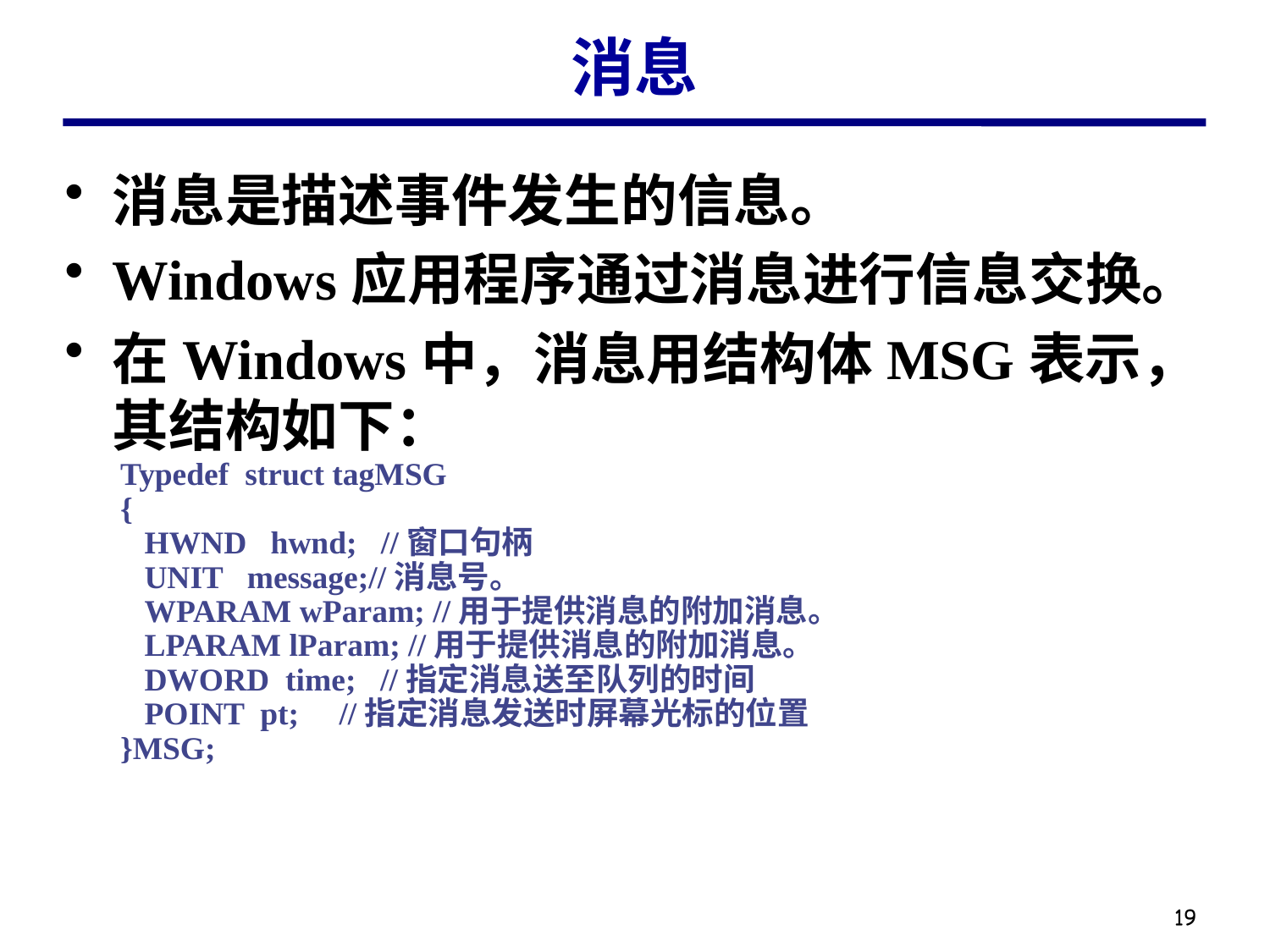

# 消息
消息是描述事件发生的信息。
Windows应用程序通过消息进行信息交换。
在Windows中，消息用结构体MSG表示，其结构如下：
Typedef  struct tagMSG
{
   HWND   hwnd;   //窗口句柄
   UNIT   message;//消息号。
   WPARAM wParam; //用于提供消息的附加消息。
   LPARAM lParam; //用于提供消息的附加消息。
   DWORD  time;   //指定消息送至队列的时间
   POINT  pt;     //指定消息发送时屏幕光标的位置
}MSG;